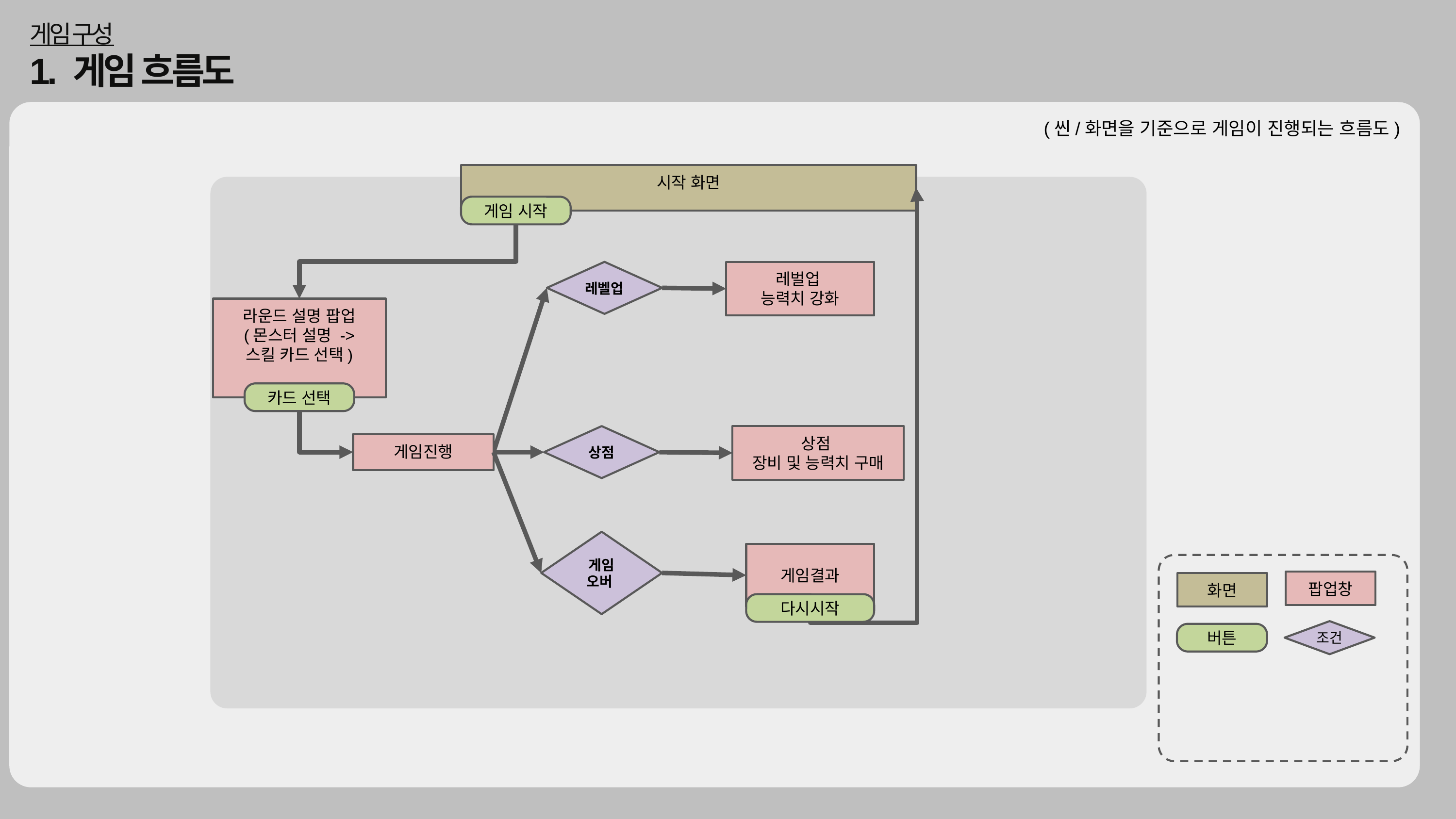

게임 구성
1. 게임 흐름도

(씬/화면을 기준으로 게임이 진행되는 흐름도)
시작 화면

게임 시작
레벨업
레벌업
능력치 강화
라운드 설명 팝업
(몬스터 설명 ->
스킬 카드 선택)
카드 선택
상점
상점
장비 및 능력치 구매
게임진행
게임
오버
게임결과

팝업창
화면
다시시작
조건
버튼